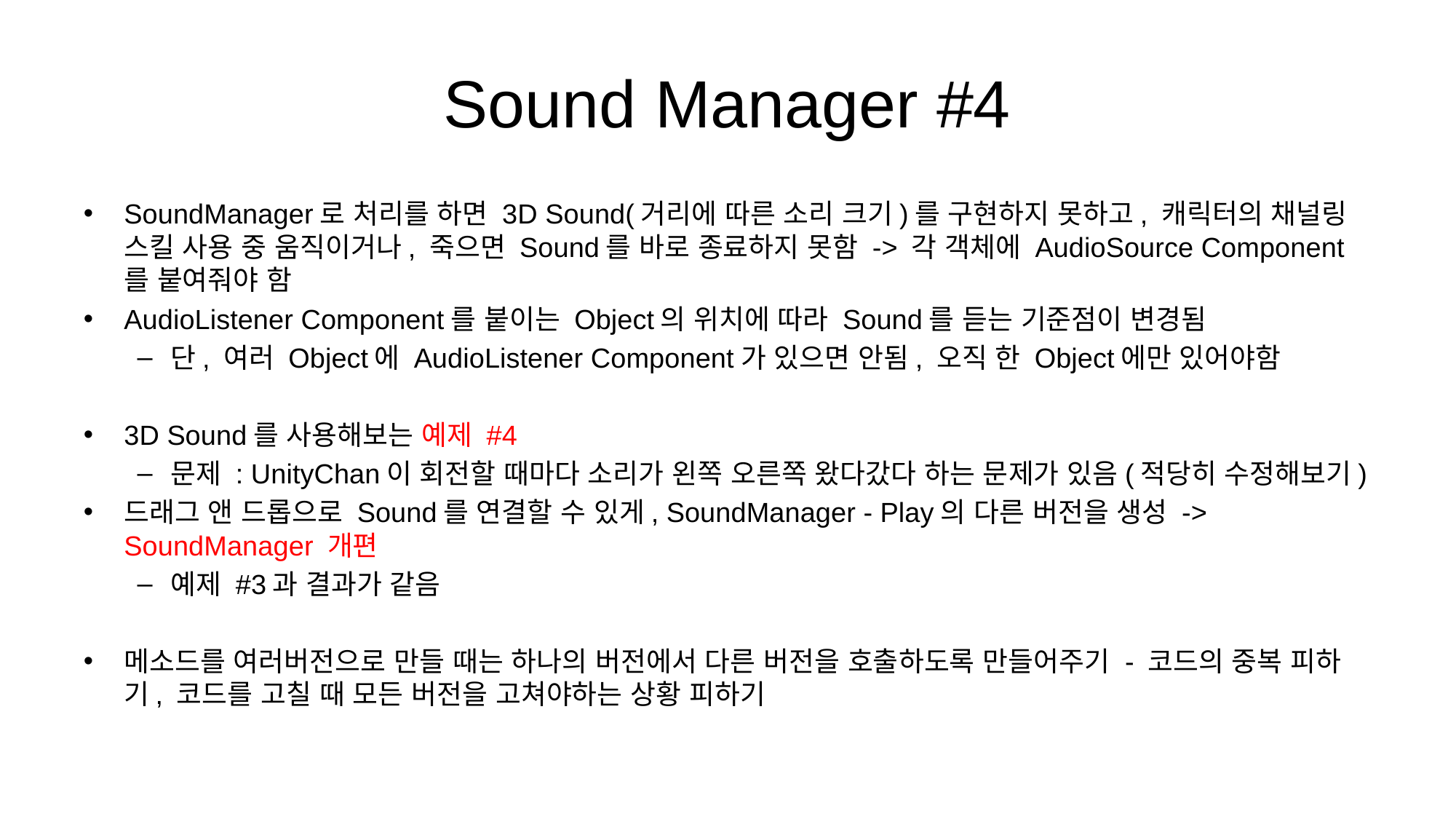

# Sound Manager #4
SoundManager로 처리를 하면 3D Sound(거리에 따른 소리 크기)를 구현하지 못하고, 캐릭터의 채널링 스킬 사용 중 움직이거나, 죽으면 Sound를 바로 종료하지 못함 -> 각 객체에 AudioSource Component를 붙여줘야 함
AudioListener Component를 붙이는 Object의 위치에 따라 Sound를 듣는 기준점이 변경됨
단, 여러 Object에 AudioListener Component가 있으면 안됨, 오직 한 Object에만 있어야함

3D Sound를 사용해보는 예제 #4
문제 : UnityChan이 회전할 때마다 소리가 왼쪽 오른쪽 왔다갔다 하는 문제가 있음(적당히 수정해보기)
드래그 앤 드롭으로 Sound를 연결할 수 있게, SoundManager - Play의 다른 버전을 생성 -> SoundManager 개편
예제 #3과 결과가 같음

메소드를 여러버전으로 만들 때는 하나의 버전에서 다른 버전을 호출하도록 만들어주기 - 코드의 중복 피하기, 코드를 고칠 때 모든 버전을 고쳐야하는 상황 피하기